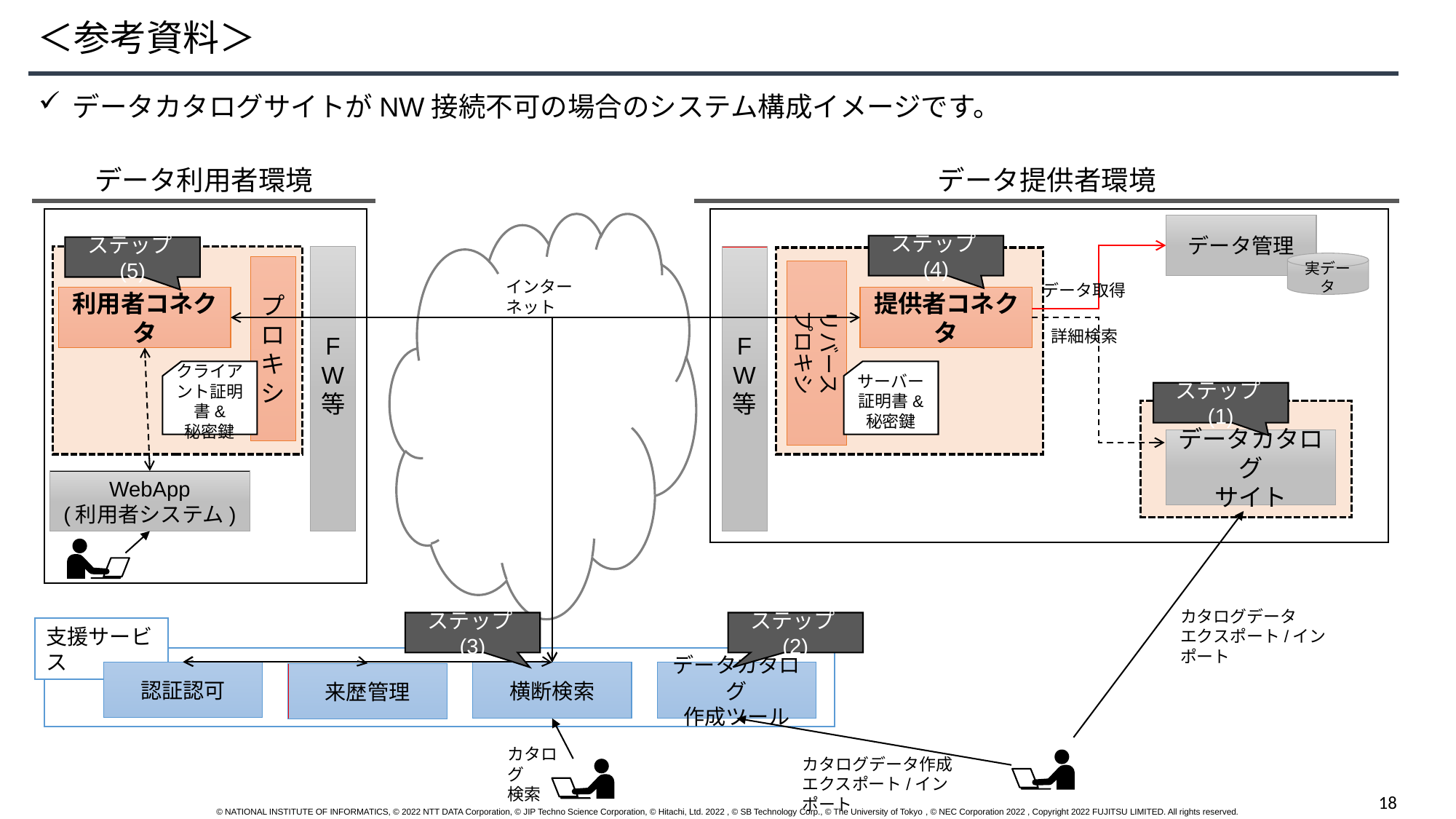

＜参考資料＞
データカタログサイトがNW接続不可の場合のシステム構成イメージです。
データ利用者環境
データ提供者環境

データ管理
ステップ(4)
ステップ(5)

FW
等

FW
等

実データ
プロキシ
リバース
プロキシ
インターネット
データ取得
利用者コネクタ
提供者コネクタ
詳細検索
クライアント証明書&
秘密鍵
サーバー
証明書&
秘密鍵
ステップ(1)

データカタログ
サイト
WebApp
(利用者システム)

カタログデータ
エクスポート/インポート
ステップ(3)
ステップ(2)
支援サービス

認証認可
横断検索
データカタログ
作成ツール
来歴管理
カタログ
検索
カタログデータ作成
エクスポート/インポート